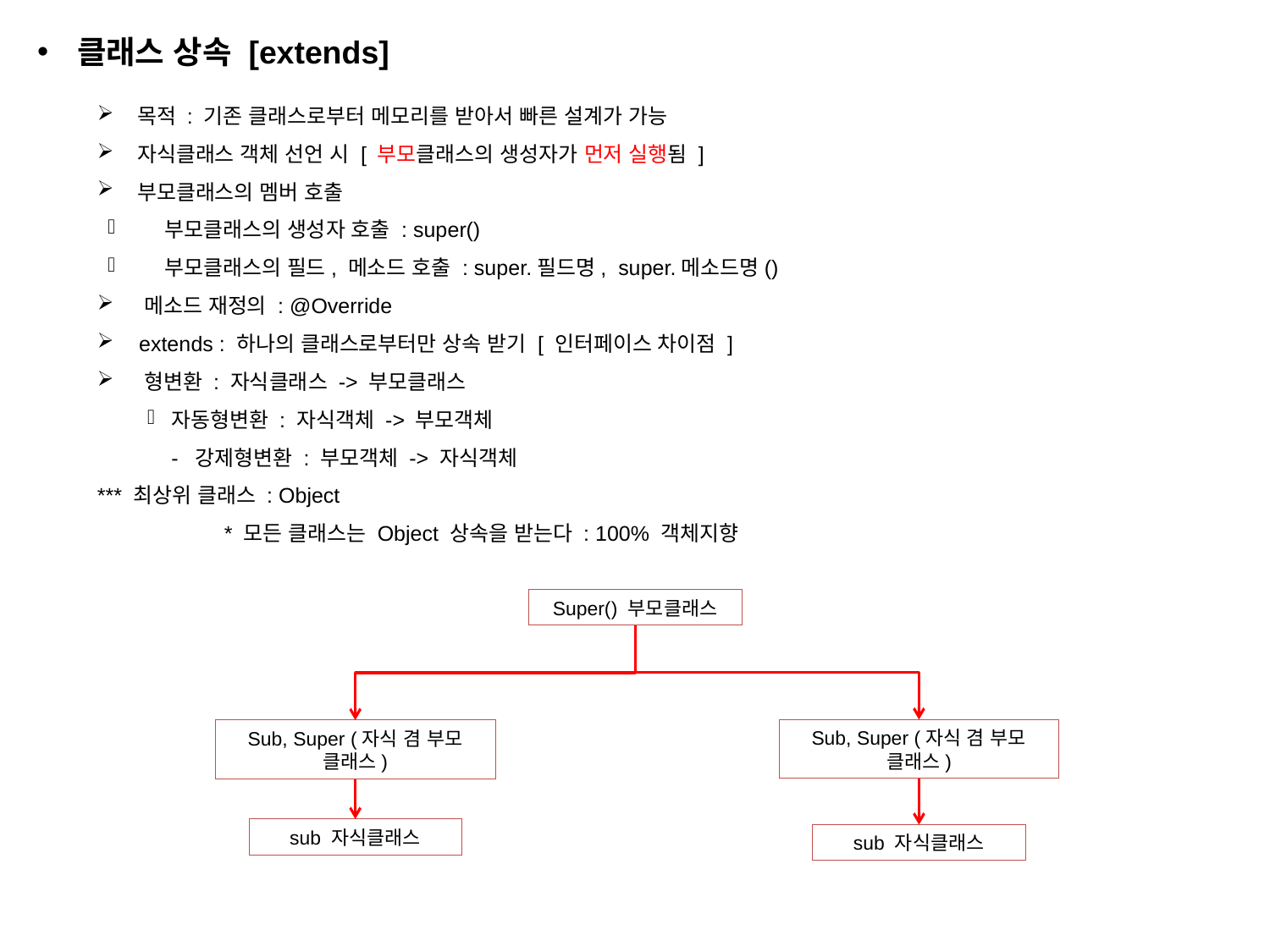

클래스 상속 [extends]
목적 : 기존 클래스로부터 메모리를 받아서 빠른 설계가 가능
자식클래스 객체 선언 시 [ 부모클래스의 생성자가 먼저 실행됨 ]
부모클래스의 멤버 호출
  부모클래스의 생성자 호출 : super()
  부모클래스의 필드, 메소드 호출 : super.필드명,  super.메소드명()
   메소드 재정의 : @Override
   extends : 하나의 클래스로부터만 상속 받기 [ 인터페이스 차이점 ]
   형변환 : 자식클래스 -> 부모클래스
자동형변환 : 자식객체 -> 부모객체
-  강제형변환 : 부모객체 -> 자식객체
*** 최상위 클래스 : Object
	* 모든 클래스는 Object 상속을 받는다 : 100% 객체지향

Super() 부모클래스
Sub, Super (자식 겸 부모 클래스)
Sub, Super (자식 겸 부모 클래스)
sub 자식클래스
sub 자식클래스